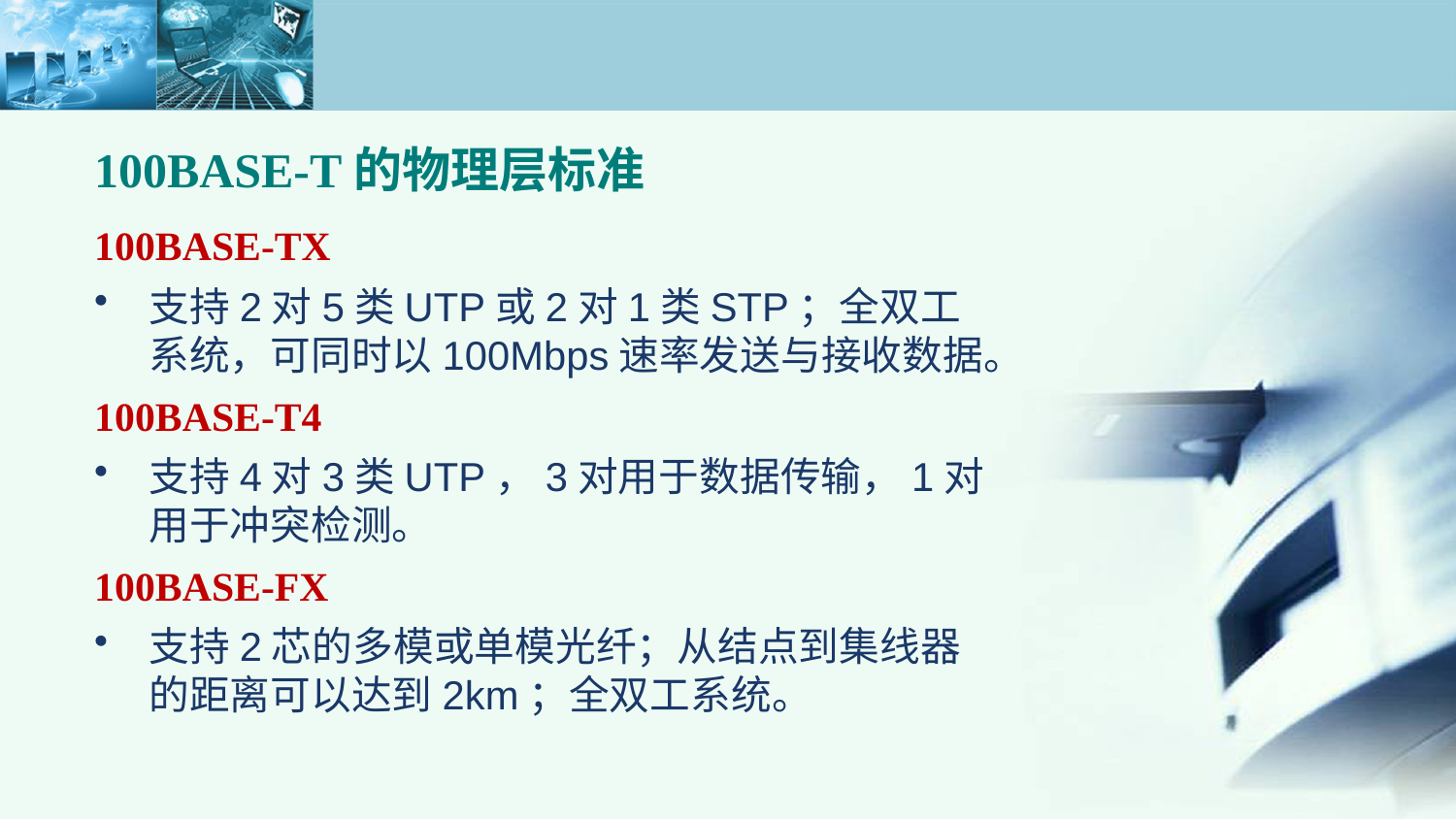

100BASE-T的物理层标准
100BASE-TX
支持2对5类UTP或2对1类STP；全双工系统，可同时以100Mbps速率发送与接收数据。
100BASE-T4
支持4对3类UTP，3对用于数据传输，1对用于冲突检测。
100BASE-FX
支持2芯的多模或单模光纤；从结点到集线器的距离可以达到2km；全双工系统。